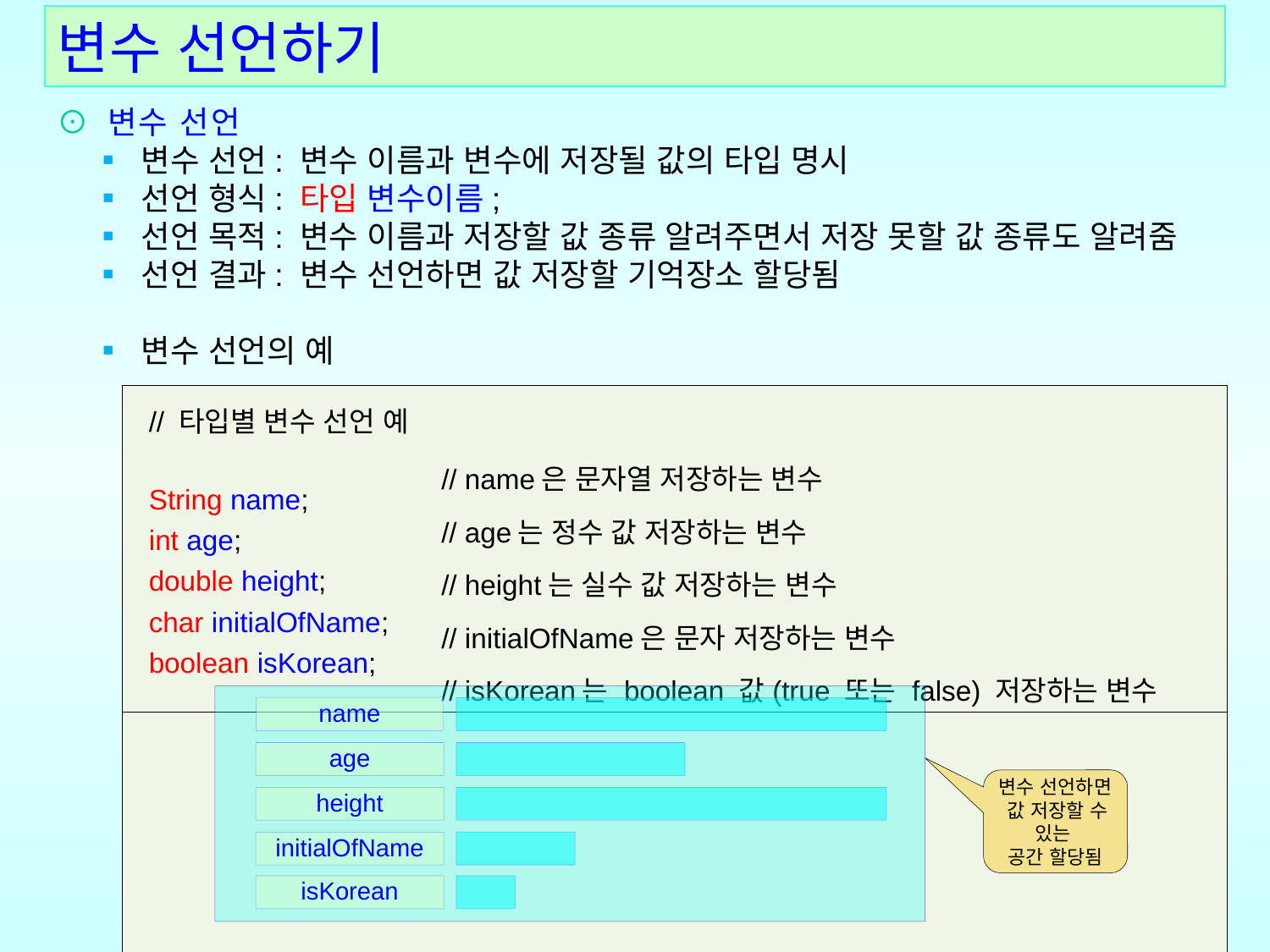

변수 선언하기
⊙ 변수 선언
    ▪ 변수 선언: 변수 이름과 변수에 저장될 값의 타입 명시
    ▪ 선언 형식: 타입 변수이름;
    ▪ 선언 목적: 변수 이름과 저장할 값 종류 알려주면서 저장 못할 값 종류도 알려줌
    ▪ 선언 결과: 변수 선언하면 값 저장할 기억장소 할당됨

    ▪ 변수 선언의 예

| // 타입별 변수 선언 예 |  |
| --- | --- |
| String name; int age; double height; char initialOfName; boolean isKorean; | // name은 문자열 저장하는 변수 // age는 정수 값 저장하는 변수 // height는 실수 값 저장하는 변수 // initialOfName은 문자 저장하는 변수 // isKorean는 boolean 값(true 또는 false) 저장하는 변수 |
|  |  |

name

age
변수 선언하면
 값 저장할 수
있는
공간 할당됨

height

initialOfName

isKorean